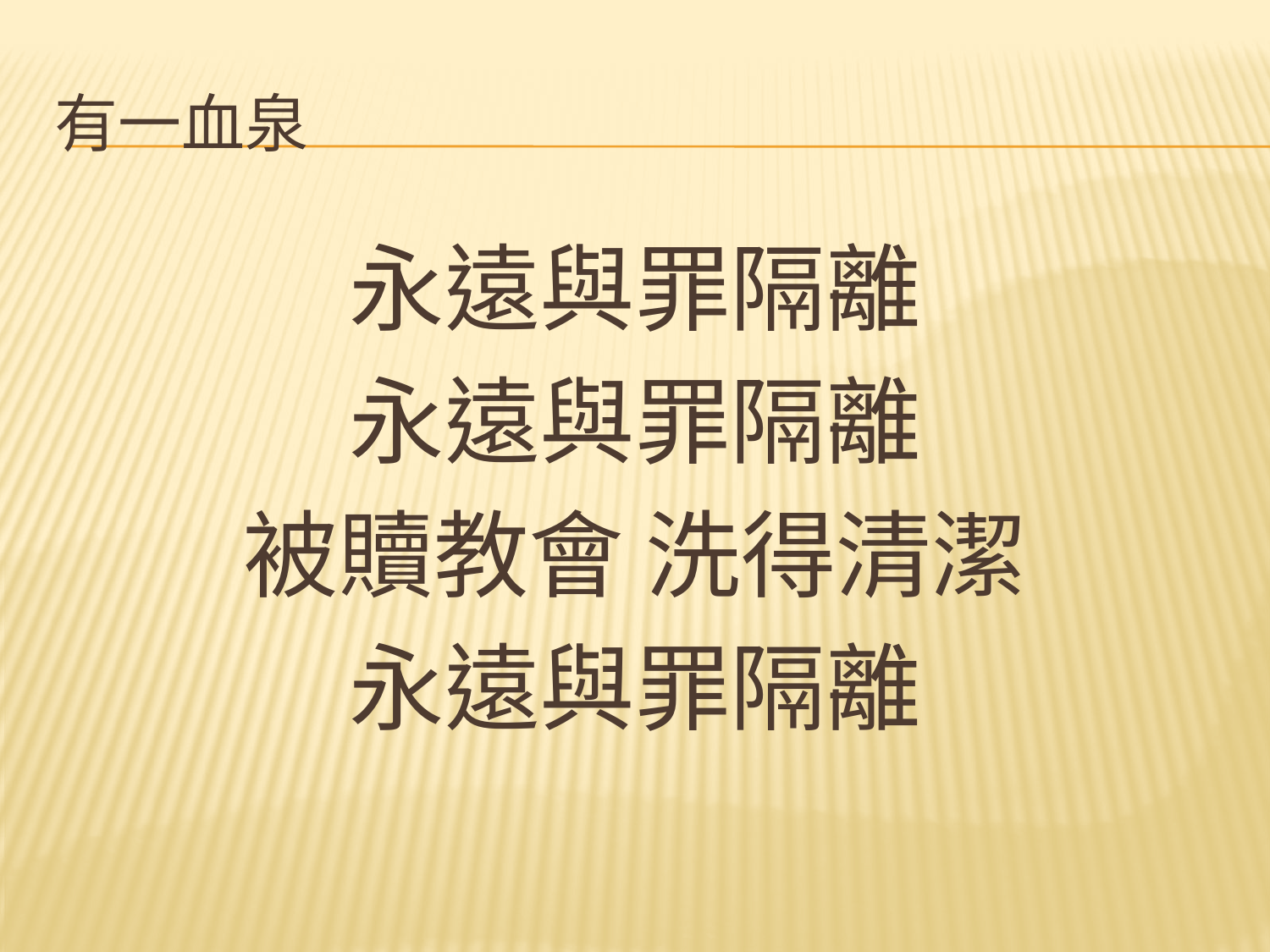

# 有一血泉
永遠與罪隔離
永遠與罪隔離
被贖教會 洗得清潔
永遠與罪隔離